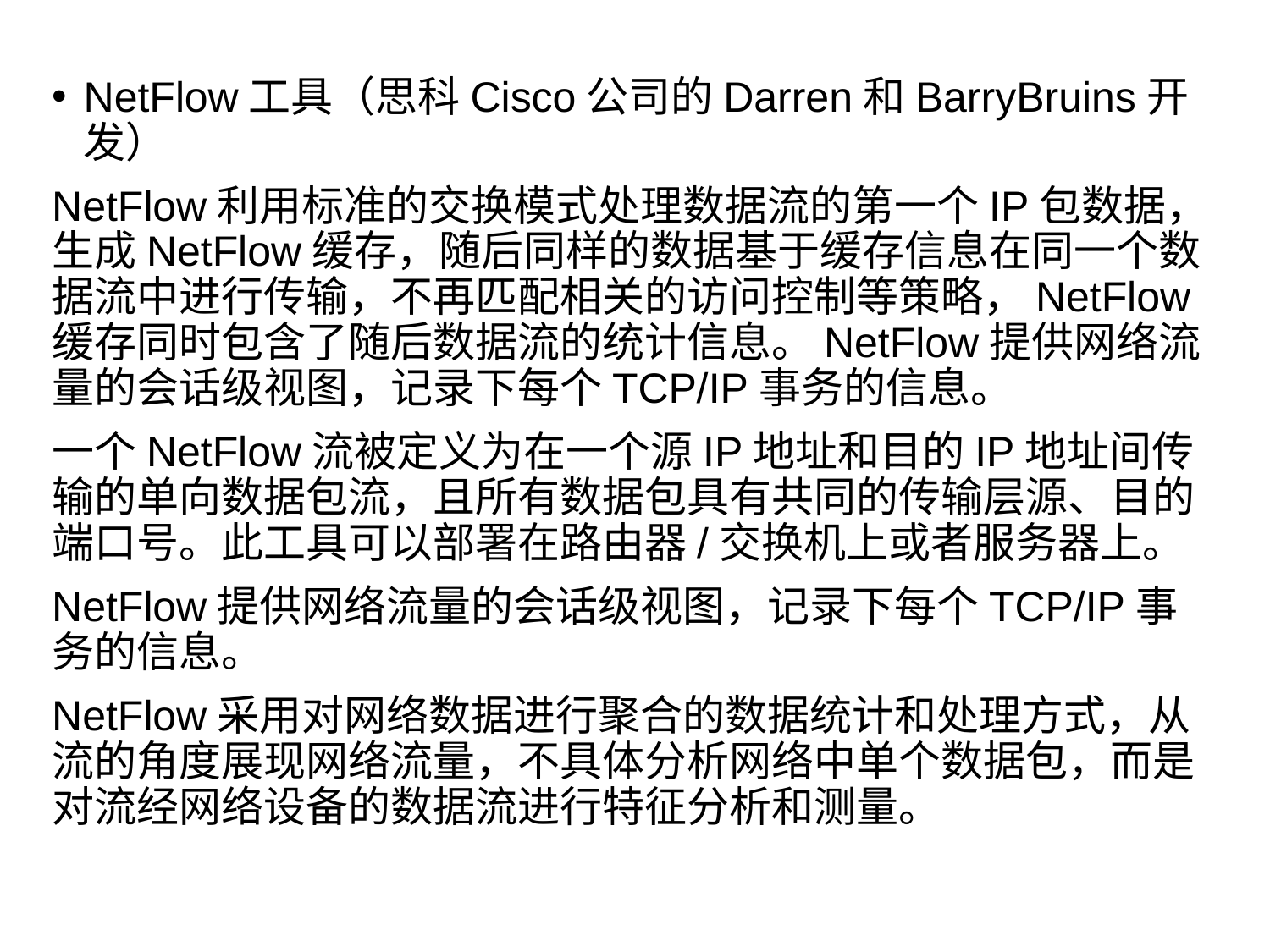

NetFlow工具（思科Cisco公司的Darren和BarryBruins开发）
NetFlow利用标准的交换模式处理数据流的第一个IP包数据，生成NetFlow缓存，随后同样的数据基于缓存信息在同一个数据流中进行传输，不再匹配相关的访问控制等策略，NetFlow缓存同时包含了随后数据流的统计信息。NetFlow提供网络流量的会话级视图，记录下每个TCP/IP事务的信息。
一个NetFlow流被定义为在一个源IP地址和目的IP地址间传输的单向数据包流，且所有数据包具有共同的传输层源、目的端口号。此工具可以部署在路由器/交换机上或者服务器上。
NetFlow提供网络流量的会话级视图，记录下每个TCP/IP事务的信息。
NetFlow采用对网络数据进行聚合的数据统计和处理方式，从流的角度展现网络流量，不具体分析网络中单个数据包，而是对流经网络设备的数据流进行特征分析和测量。